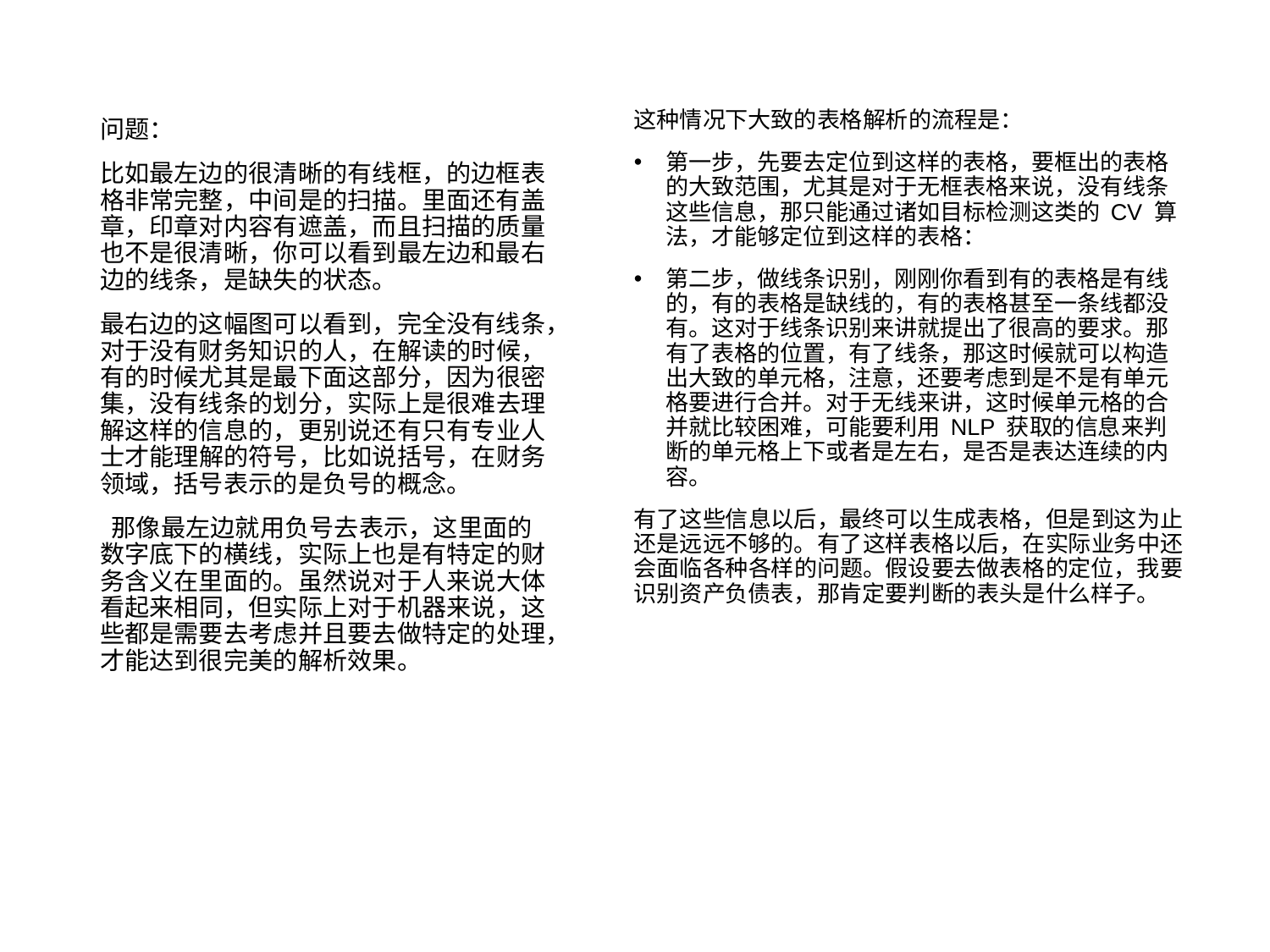

这种情况下大致的表格解析的流程是：
第一步，先要去定位到这样的表格，要框出的表格的大致范围，尤其是对于无框表格来说，没有线条这些信息，那只能通过诸如目标检测这类的 CV 算法，才能够定位到这样的表格：
第二步，做线条识别，刚刚你看到有的表格是有线的，有的表格是缺线的，有的表格甚至一条线都没有。这对于线条识别来讲就提出了很高的要求。那有了表格的位置，有了线条，那这时候就可以构造出大致的单元格，注意，还要考虑到是不是有单元格要进行合并。对于无线来讲，这时候单元格的合并就比较困难，可能要利用 NLP 获取的信息来判断的单元格上下或者是左右，是否是表达连续的内容。
有了这些信息以后，最终可以生成表格，但是到这为止还是远远不够的。有了这样表格以后，在实际业务中还会面临各种各样的问题。假设要去做表格的定位，我要识别资产负债表，那肯定要判断的表头是什么样子。
问题：
比如最左边的很清晰的有线框，的边框表格非常完整，中间是的扫描。里面还有盖章，印章对内容有遮盖，而且扫描的质量也不是很清晰，你可以看到最左边和最右边的线条，是缺失的状态。
最右边的这幅图可以看到，完全没有线条，对于没有财务知识的人，在解读的时候，有的时候尤其是最下面这部分，因为很密集，没有线条的划分，实际上是很难去理解这样的信息的，更别说还有只有专业人士才能理解的符号，比如说括号，在财务领域，括号表示的是负号的概念。
 那像最左边就用负号去表示，这里面的数字底下的横线，实际上也是有特定的财务含义在里面的。虽然说对于人来说大体看起来相同，但实际上对于机器来说，这些都是需要去考虑并且要去做特定的处理，才能达到很完美的解析效果。